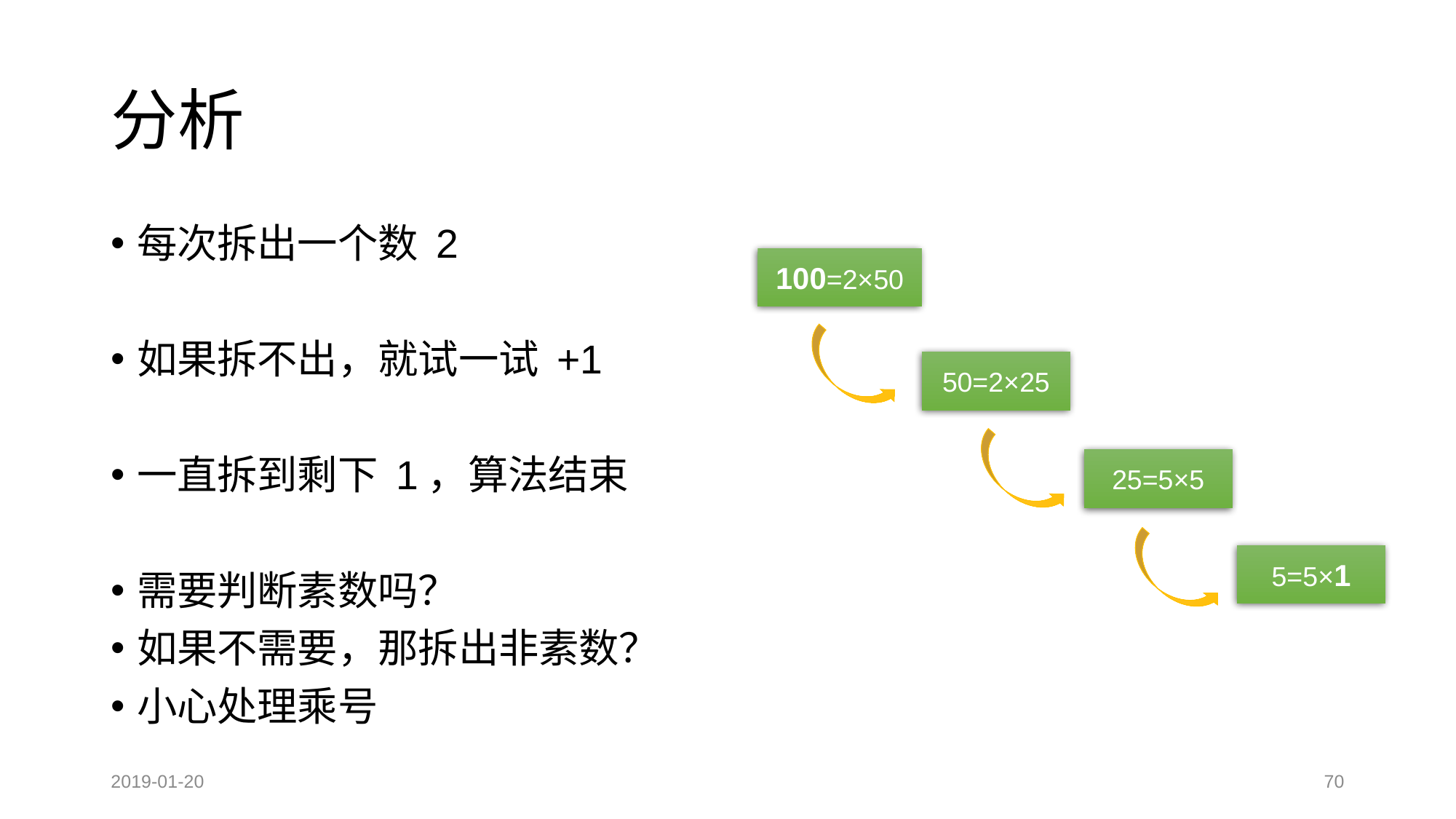

# 分析
每次拆出一个数 2

如果拆不出，就试一试 +1

一直拆到剩下 1，算法结束

需要判断素数吗？
如果不需要，那拆出非素数？
小心处理乘号
100=2×50

50=2×25

25=5×5

5=5×1
2019-01-20
70